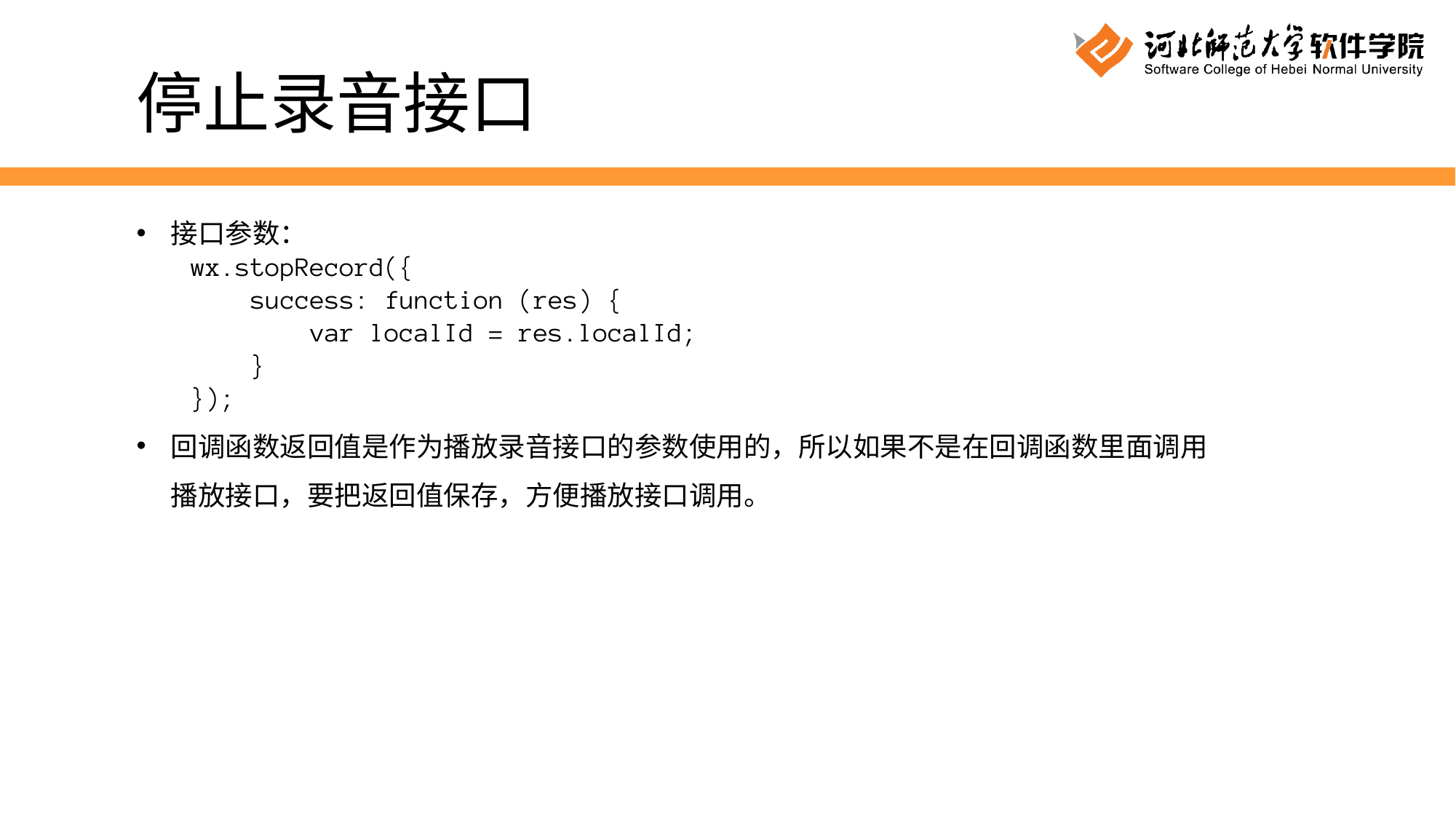

停止录音接口
接口参数：
wx.stopRecord({
    success: function (res) {
        var localId = res.localId;
    }
});
回调函数返回值是作为播放录音接口的参数使用的，所以如果不是在回调函数里面调用播放接口，要把返回值保存，方便播放接口调用。